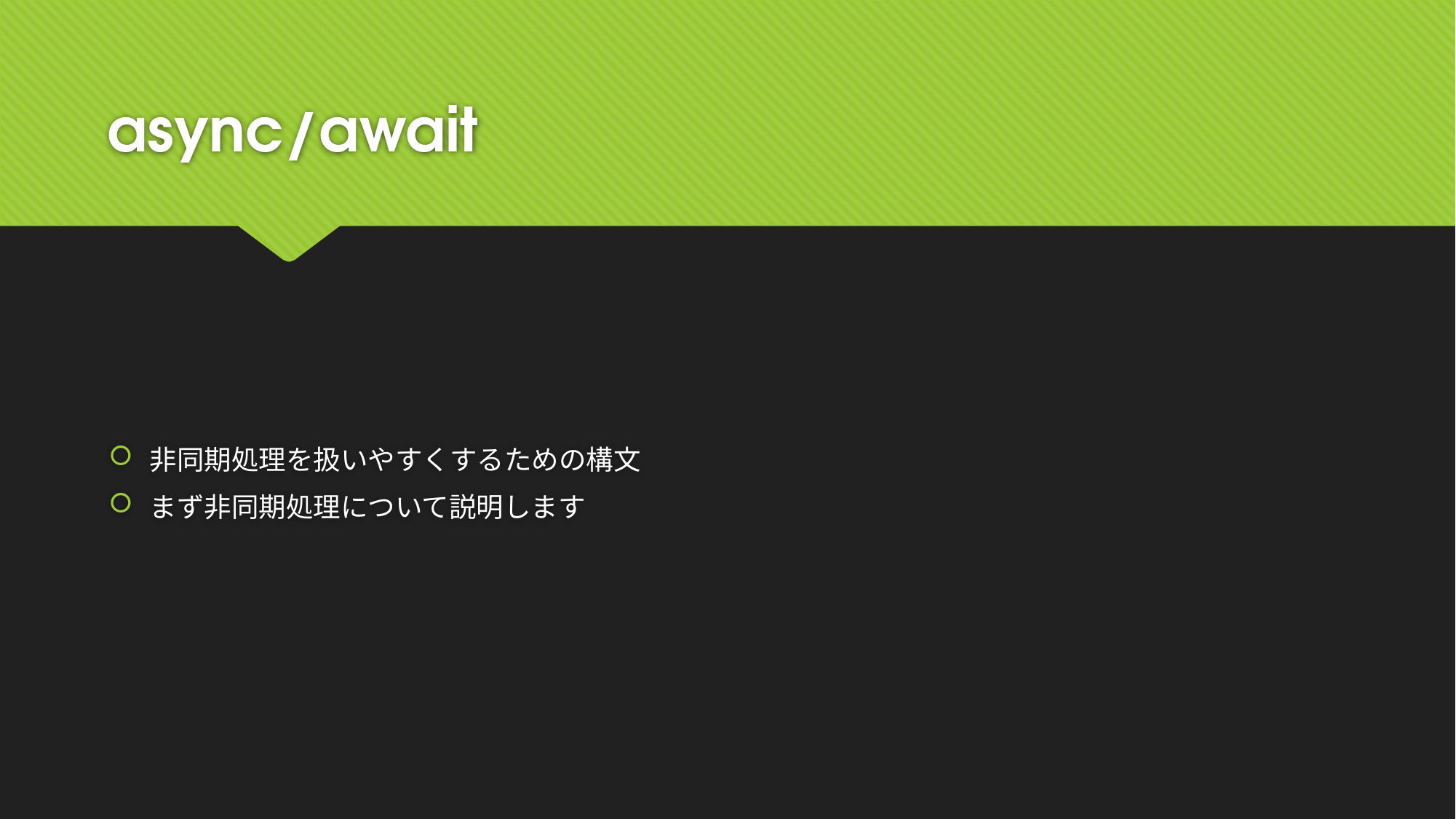

# async/await
非同期処理を扱いやすくするための構文
まず非同期処理について説明します